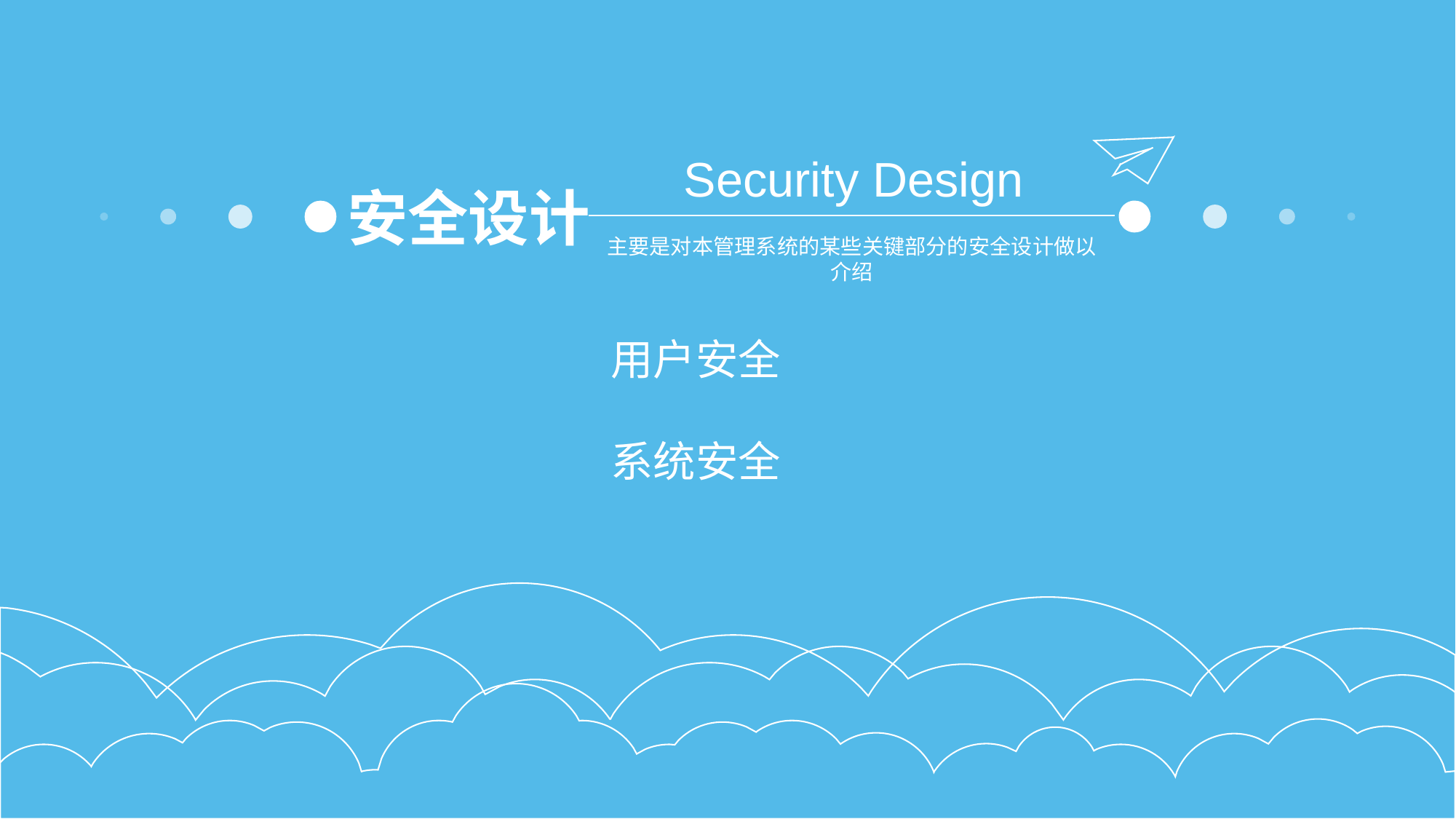

Security Design
主要是对本管理系统的某些关键部分的安全设计做以介绍

安全设计

用户安全

系统安全